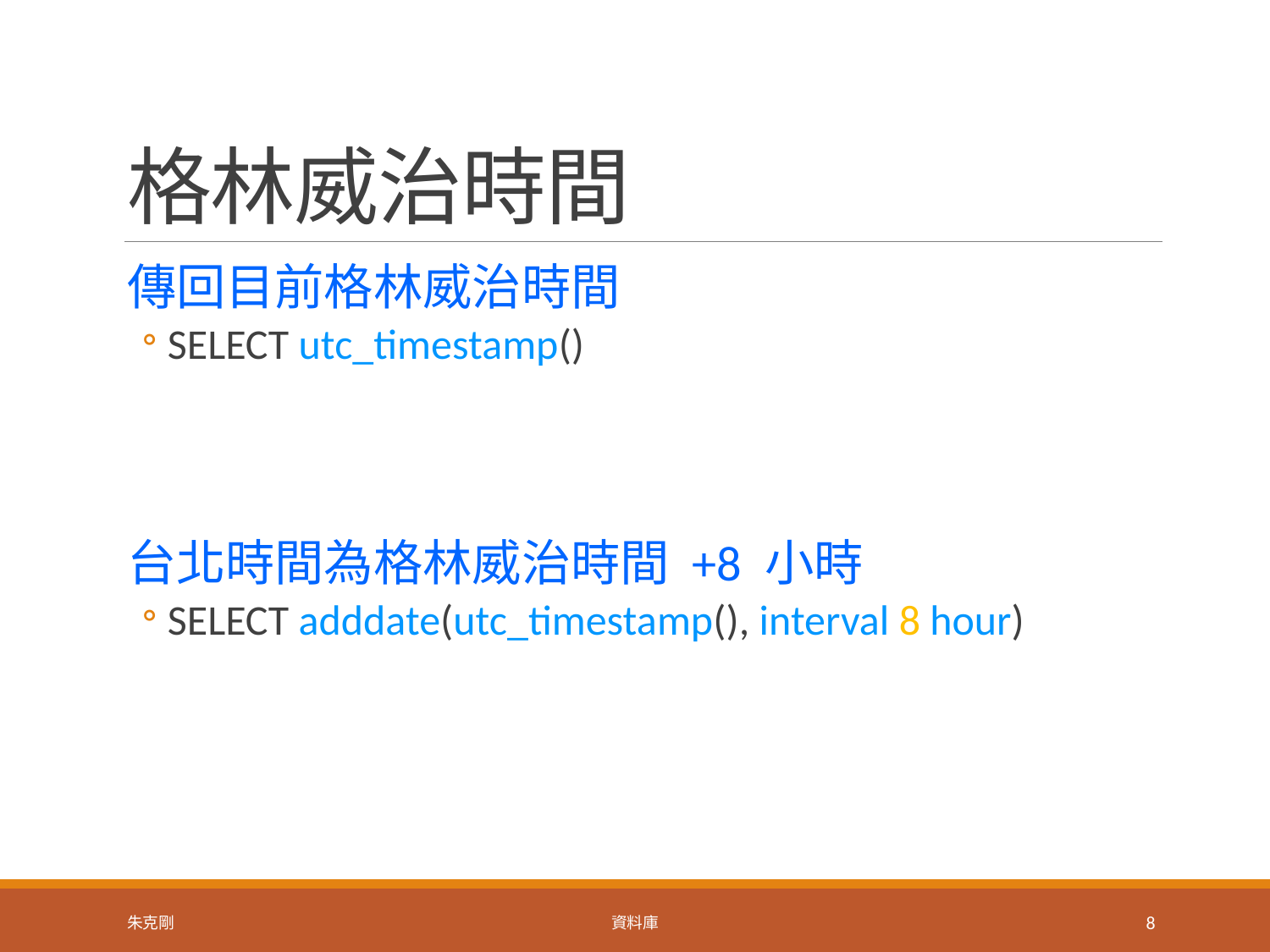

# 格林威治時間
傳回目前格林威治時間
SELECT utc_timestamp()

台北時間為格林威治時間 +8 小時
SELECT adddate(utc_timestamp(), interval 8 hour)

朱克剛
資料庫
8